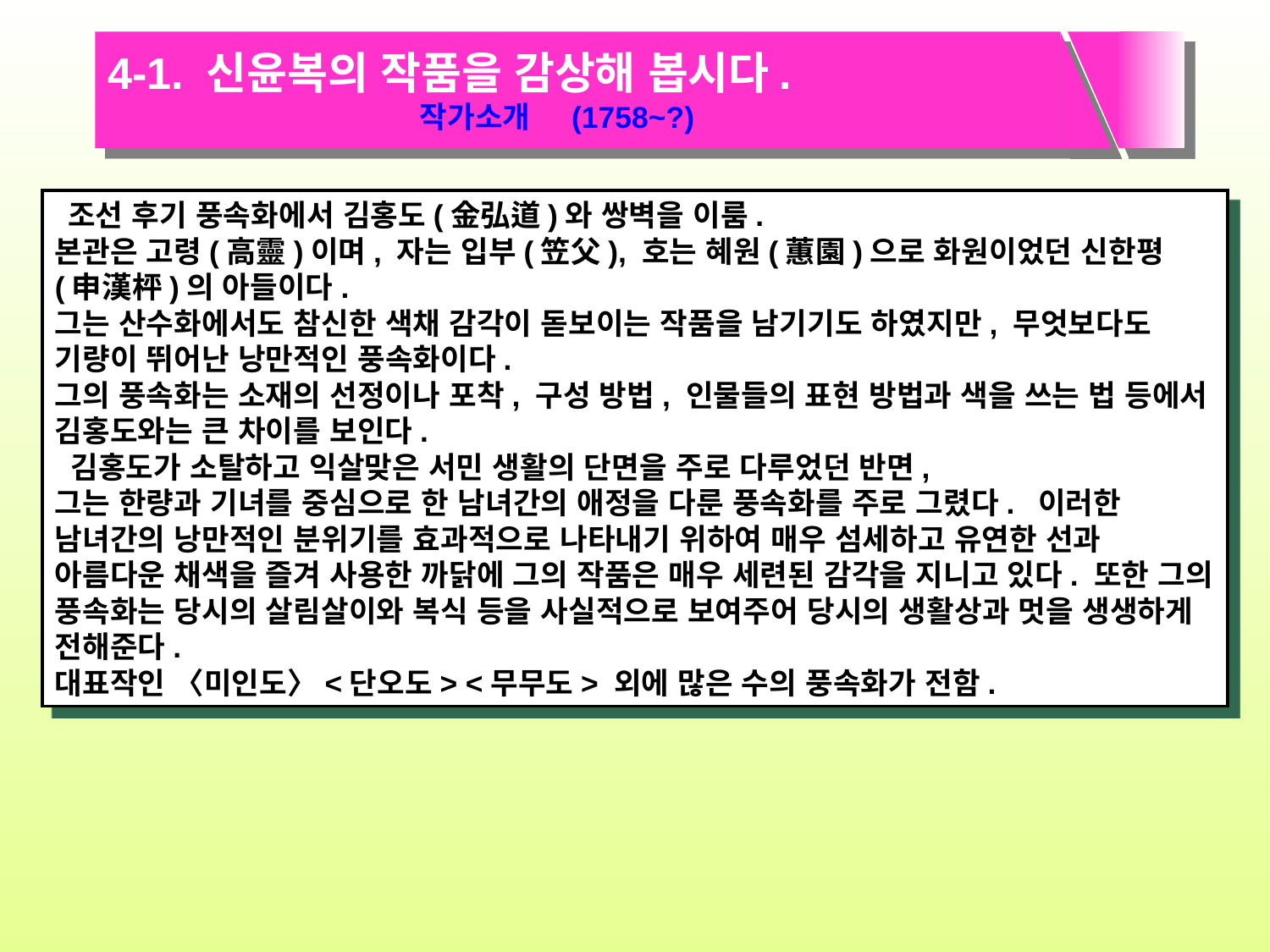

4-1. 신윤복의 작품을 감상해 봅시다.
                                    작가소개    (1758~?)

 조선 후기 풍속화에서 김홍도(金弘道)와 쌍벽을 이룸.
본관은 고령(高靈)이며, 자는 입부(笠父), 호는 혜원(蕙園)으로 화원이었던 신한평(申漢枰)의 아들이다.
그는 산수화에서도 참신한 색채 감각이 돋보이는 작품을 남기기도 하였지만, 무엇보다도 기량이 뛰어난 낭만적인 풍속화이다.
그의 풍속화는 소재의 선정이나 포착, 구성 방법, 인물들의 표현 방법과 색을 쓰는 법 등에서 김홍도와는 큰 차이를 보인다.
 김홍도가 소탈하고 익살맞은 서민 생활의 단면을 주로 다루었던 반면,
그는 한량과 기녀를 중심으로 한 남녀간의 애정을 다룬 풍속화를 주로 그렸다.  이러한 남녀간의 낭만적인 분위기를 효과적으로 나타내기 위하여 매우 섬세하고 유연한 선과 아름다운 채색을 즐겨 사용한 까닭에 그의 작품은 매우 세련된 감각을 지니고 있다. 또한 그의 풍속화는 당시의 살림살이와 복식 등을 사실적으로 보여주어 당시의 생활상과 멋을 생생하게 전해준다.
대표작인 〈미인도〉<단오도> <무무도> 외에 많은 수의 풍속화가 전함.